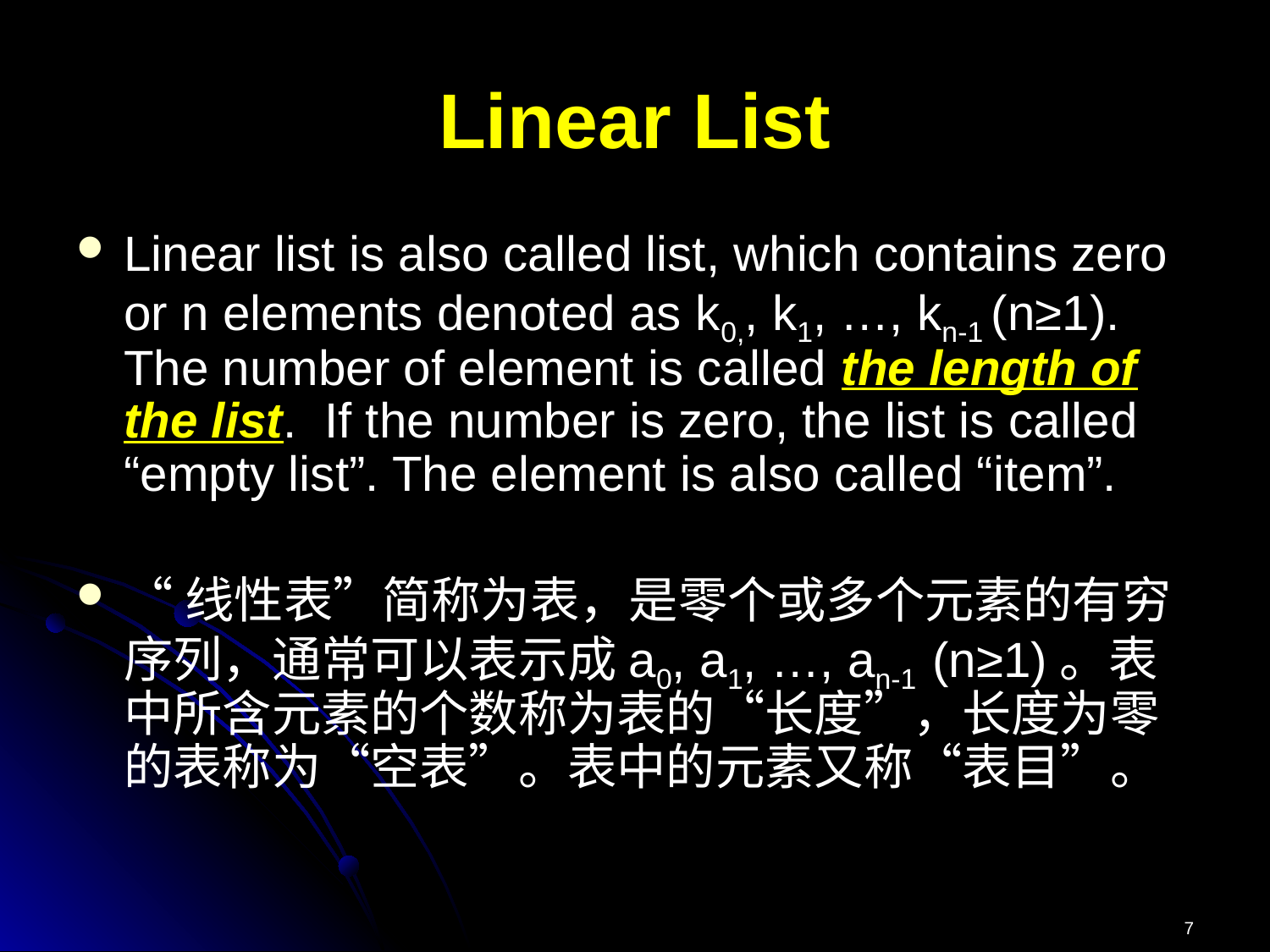

# Linear List
Linear list is also called list, which contains zero or n elements denoted as k0,, k1, …, kn-1 (n≥1). The number of element is called the length of the list.  If the number is zero, the list is called “empty list”. The element is also called “item”.

“线性表”简称为表，是零个或多个元素的有穷序列，通常可以表示成a0, a1, …, an-1  (n≥1)。表中所含元素的个数称为表的“长度”，长度为零的表称为“空表”。表中的元素又称“表目”。

7